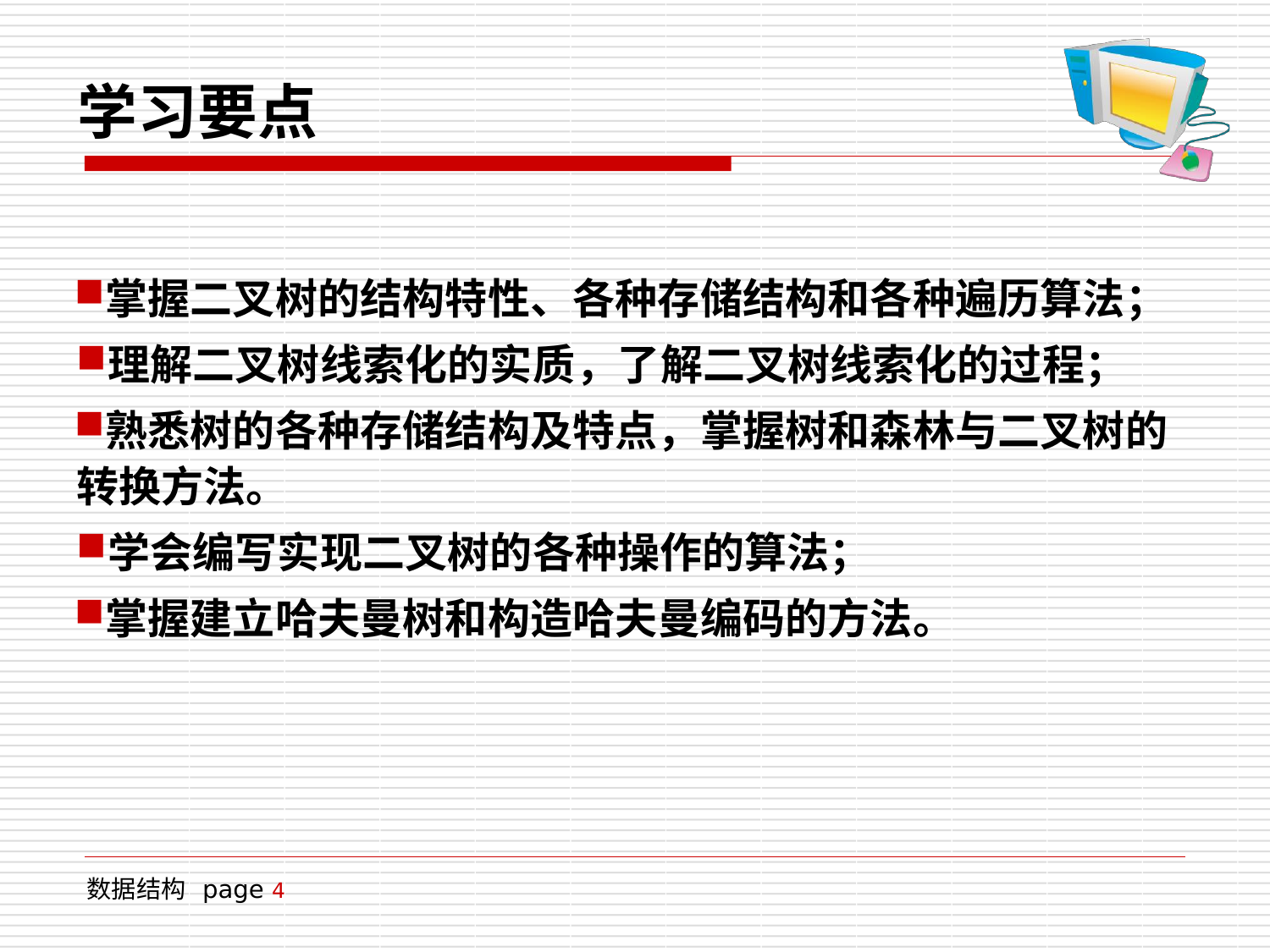

# 学习要点

掌握二叉树的结构特性、各种存储结构和各种遍历算法；
理解二叉树线索化的实质，了解二叉树线索化的过程；
熟悉树的各种存储结构及特点，掌握树和森林与二叉树的 转换方法。
学会编写实现二叉树的各种操作的算法；
掌握建立哈夫曼树和构造哈夫曼编码的方法。

数据结构 page 4